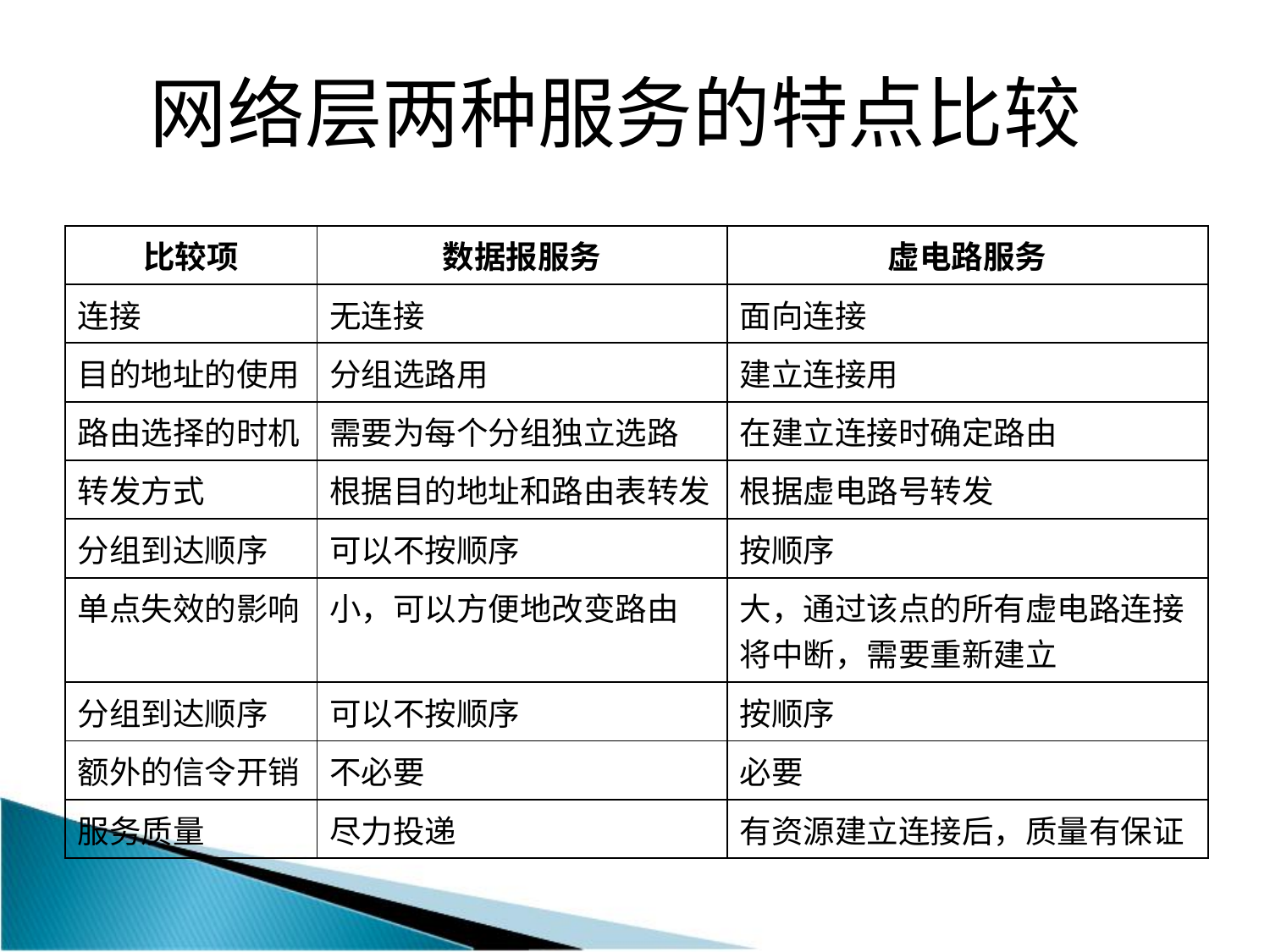

# 网络层两种服务的特点比较
| 比较项 | 数据报服务 | 虚电路服务 |
| --- | --- | --- |
| 连接 | 无连接 | 面向连接 |
| 目的地址的使用 | 分组选路用 | 建立连接用 |
| 路由选择的时机 | 需要为每个分组独立选路 | 在建立连接时确定路由 |
| 转发方式 | 根据目的地址和路由表转发 | 根据虚电路号转发 |
| 分组到达顺序 | 可以不按顺序 | 按顺序 |
| 单点失效的影响 | 小，可以方便地改变路由 | 大，通过该点的所有虚电路连接将中断，需要重新建立 |
| 分组到达顺序 | 可以不按顺序 | 按顺序 |
| 额外的信令开销 | 不必要 | 必要 |
| 服务质量 | 尽力投递 | 有资源建立连接后，质量有保证 |